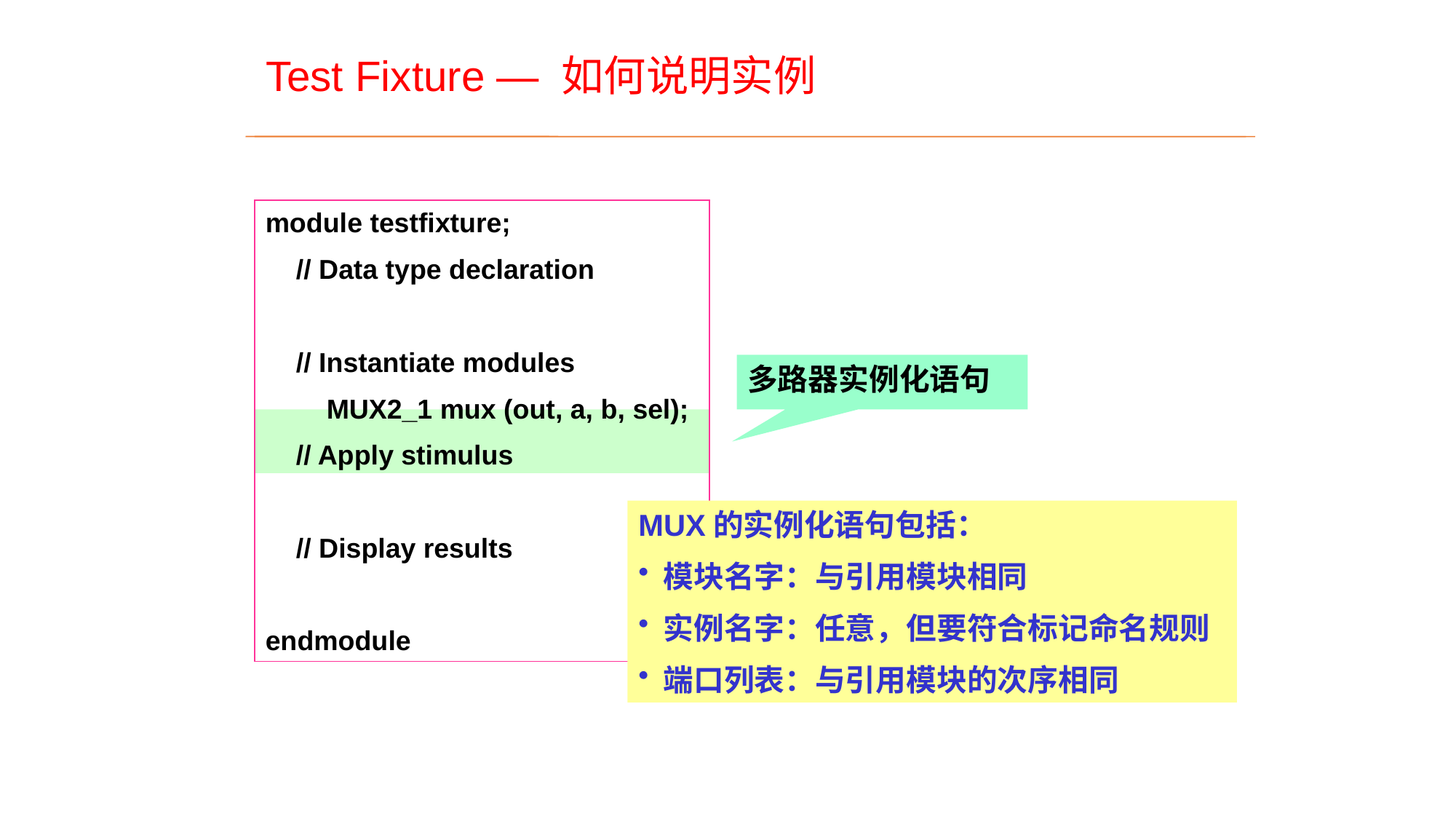

# Test Fixture — 如何说明实例

module testfixture;
    // Data type declaration

    // Instantiate modules
        MUX2_1 mux (out, a, b, sel);
    // Apply stimulus

    // Display results

endmodule
多路器实例化语句

MUX的实例化语句包括：
 模块名字：与引用模块相同
 实例名字：任意，但要符合标记命名规则
 端口列表：与引用模块的次序相同